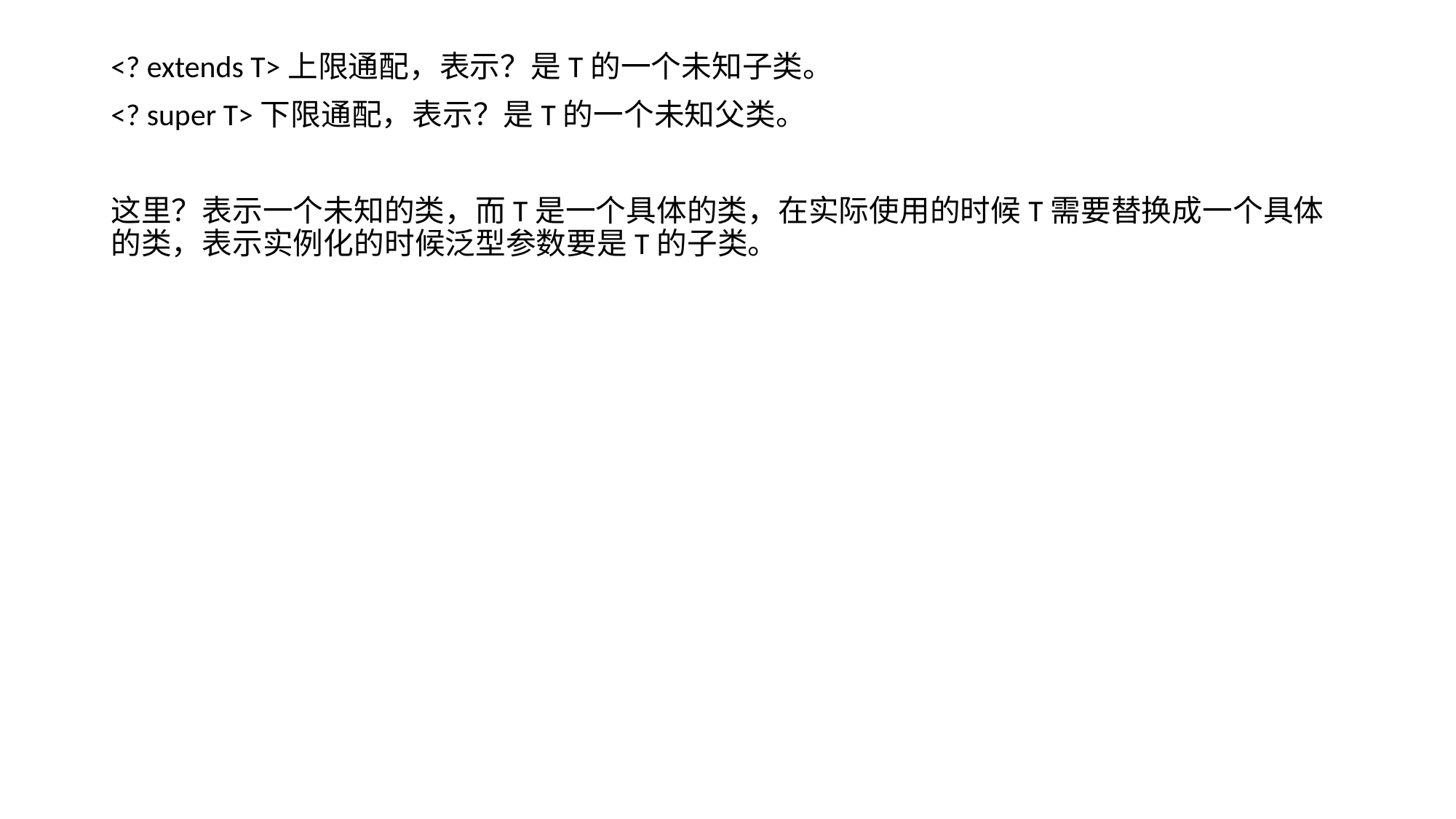

<? extends T>上限通配，表示？是T的一个未知子类。
<? super T>下限通配，表示？是T的一个未知父类。

这里？表示一个未知的类，而T是一个具体的类，在实际使用的时候T需要替换成一个具体的类，表示实例化的时候泛型参数要是T的子类。